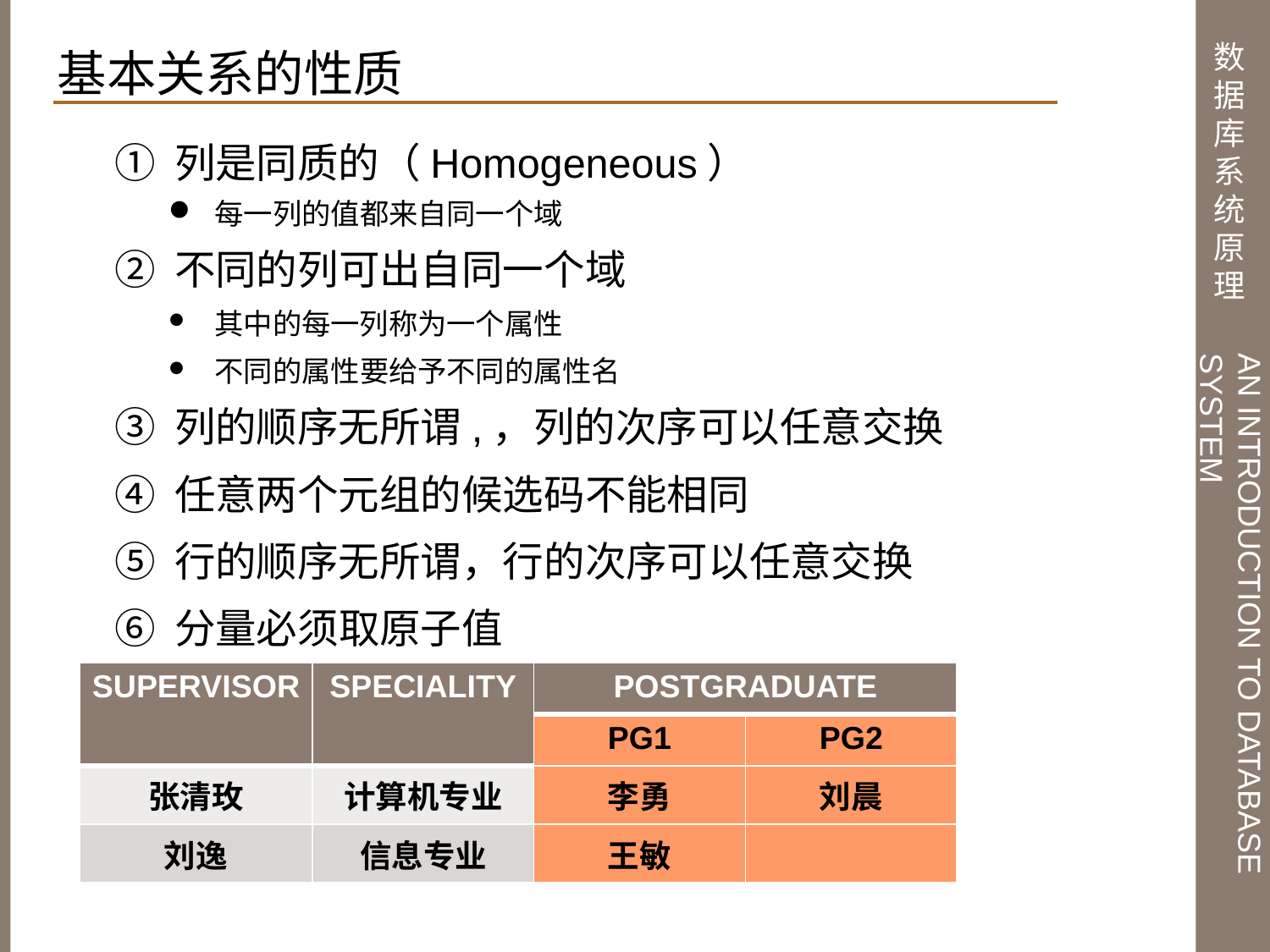

基本关系的性质
① 列是同质的（Homogeneous）
每一列的值都来自同一个域
② 不同的列可出自同一个域
其中的每一列称为一个属性
不同的属性要给予不同的属性名
③ 列的顺序无所谓,，列的次序可以任意交换
④ 任意两个元组的候选码不能相同
⑤ 行的顺序无所谓，行的次序可以任意交换
⑥ 分量必须取原子值

| SUPERVISOR | SPECIALITY | POSTGRADUATE |  |
| --- | --- | --- | --- |
|  |  | PG1 | PG2 |
| 张清玫 | 计算机专业 | 李勇 | 刘晨 |
| 刘逸 | 信息专业 | 王敏 |  |